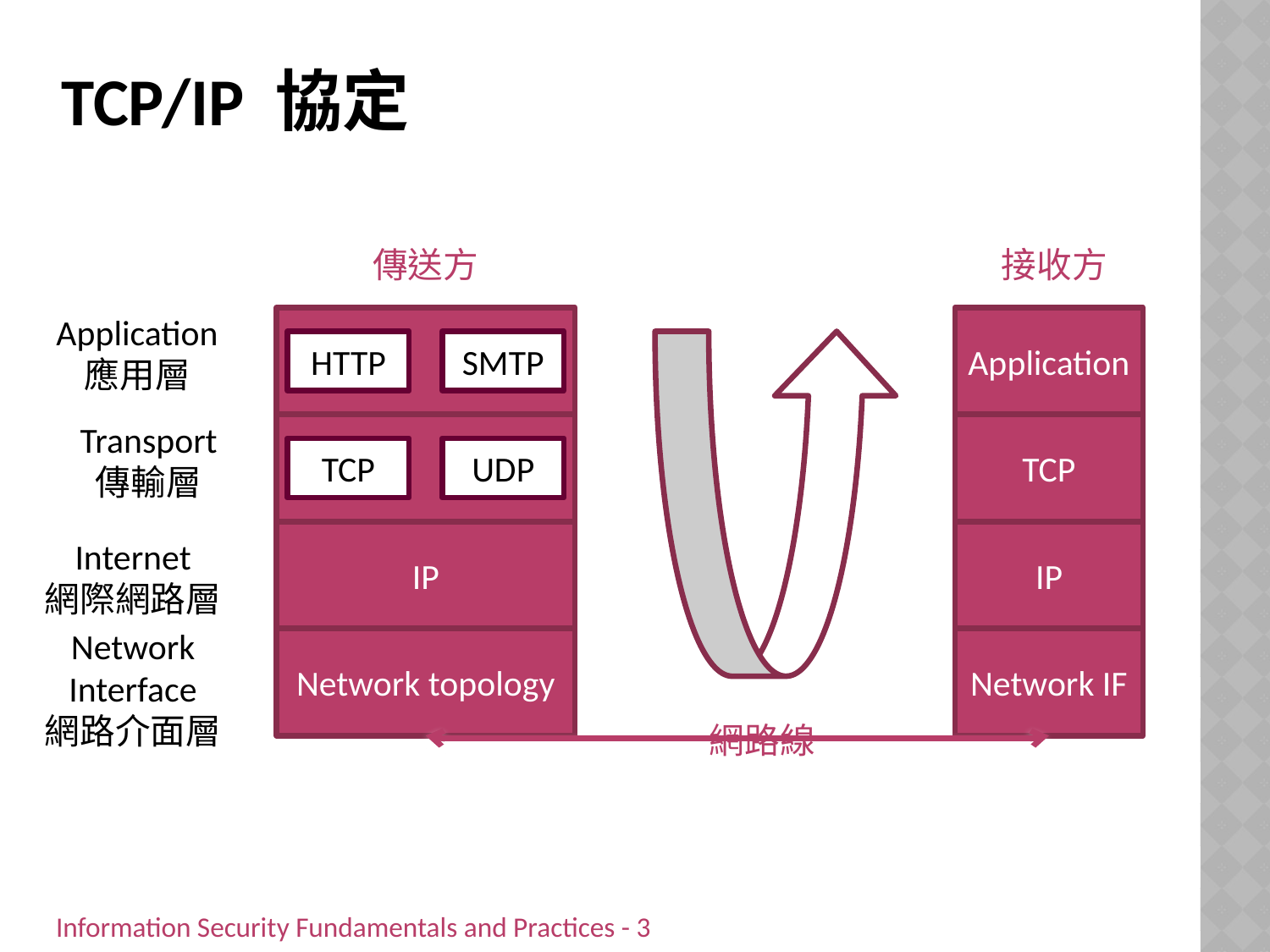

# TCP/IP 協定
傳送方
接收方
Application
應用層

Application
HTTP
SMTP

Transport
傳輸層

TCP
TCP
UDP
IP
IP
Internet
網際網路層
Network
Interface
網路介面層
Network topology
Network IF
網路線